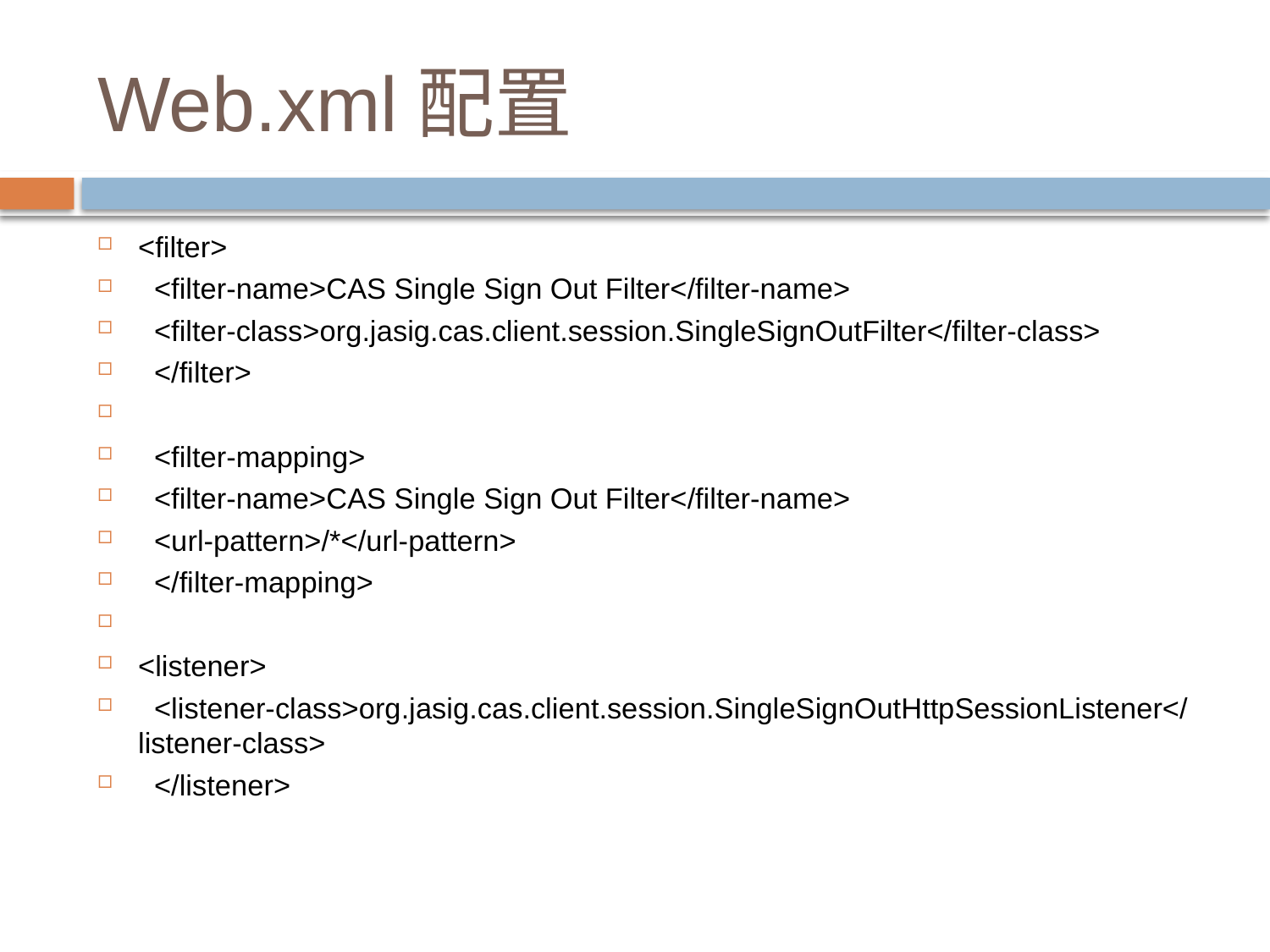

# Web.xml配置
<filter>
  <filter-name>CAS Single Sign Out Filter</filter-name>
  <filter-class>org.jasig.cas.client.session.SingleSignOutFilter</filter-class>
  </filter>

  <filter-mapping>
  <filter-name>CAS Single Sign Out Filter</filter-name>
  <url-pattern>/*</url-pattern>
  </filter-mapping>

<listener>
  <listener-class>org.jasig.cas.client.session.SingleSignOutHttpSessionListener</listener-class>
  </listener>